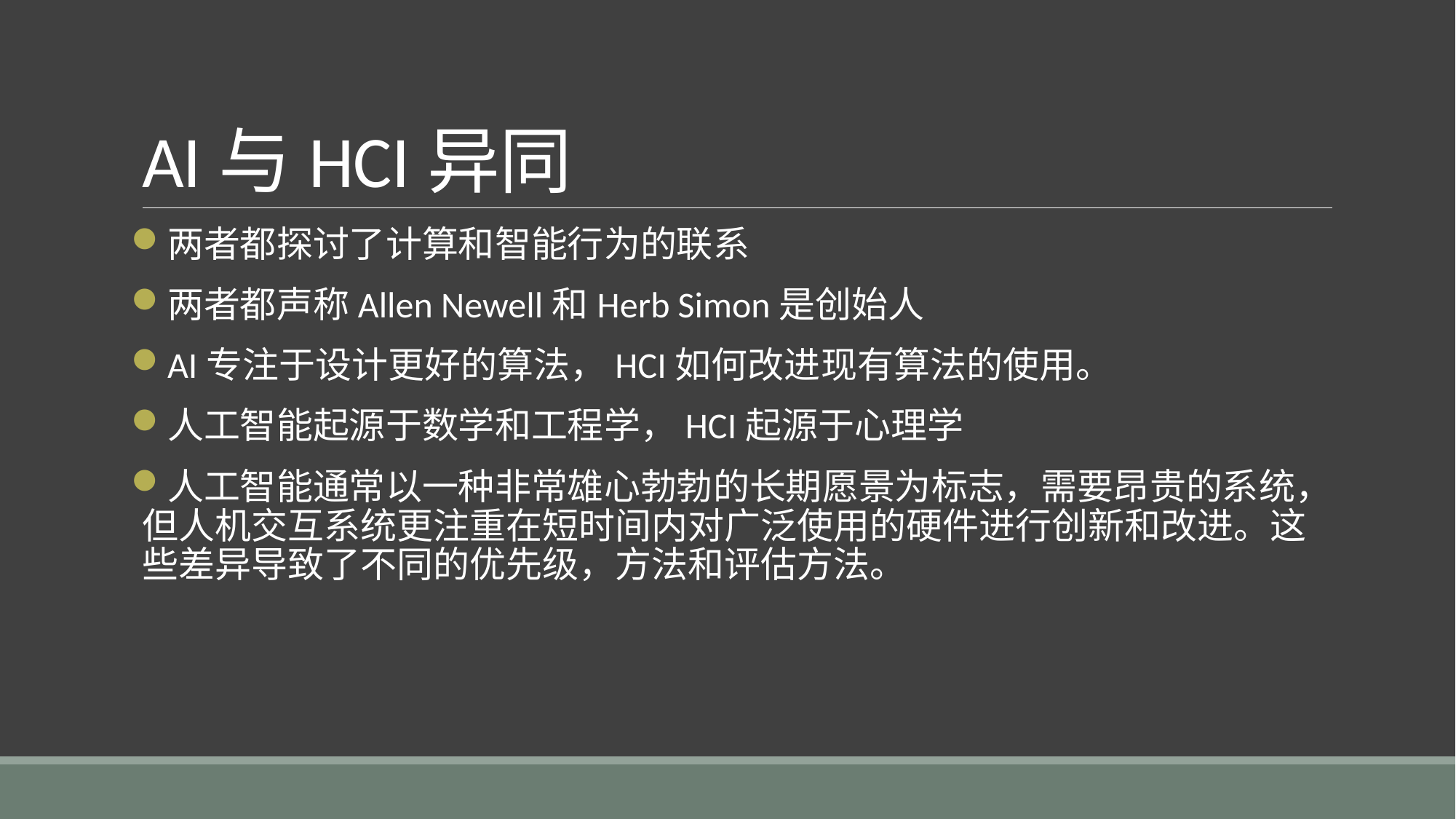

# AI与HCI异同
两者都探讨了计算和智能行为的联系
两者都声称Allen Newell和Herb Simon是创始人
AI专注于设计更好的算法，HCI如何改进现有算法的使用。
人工智能起源于数学和工程学，HCI起源于心理学
人工智能通常以一种非常雄心勃勃的长期愿景为标志，需要昂贵的系统，但人机交互系统更注重在短时间内对广泛使用的硬件进行创新和改进。这些差异导致了不同的优先级，方法和评估方法。